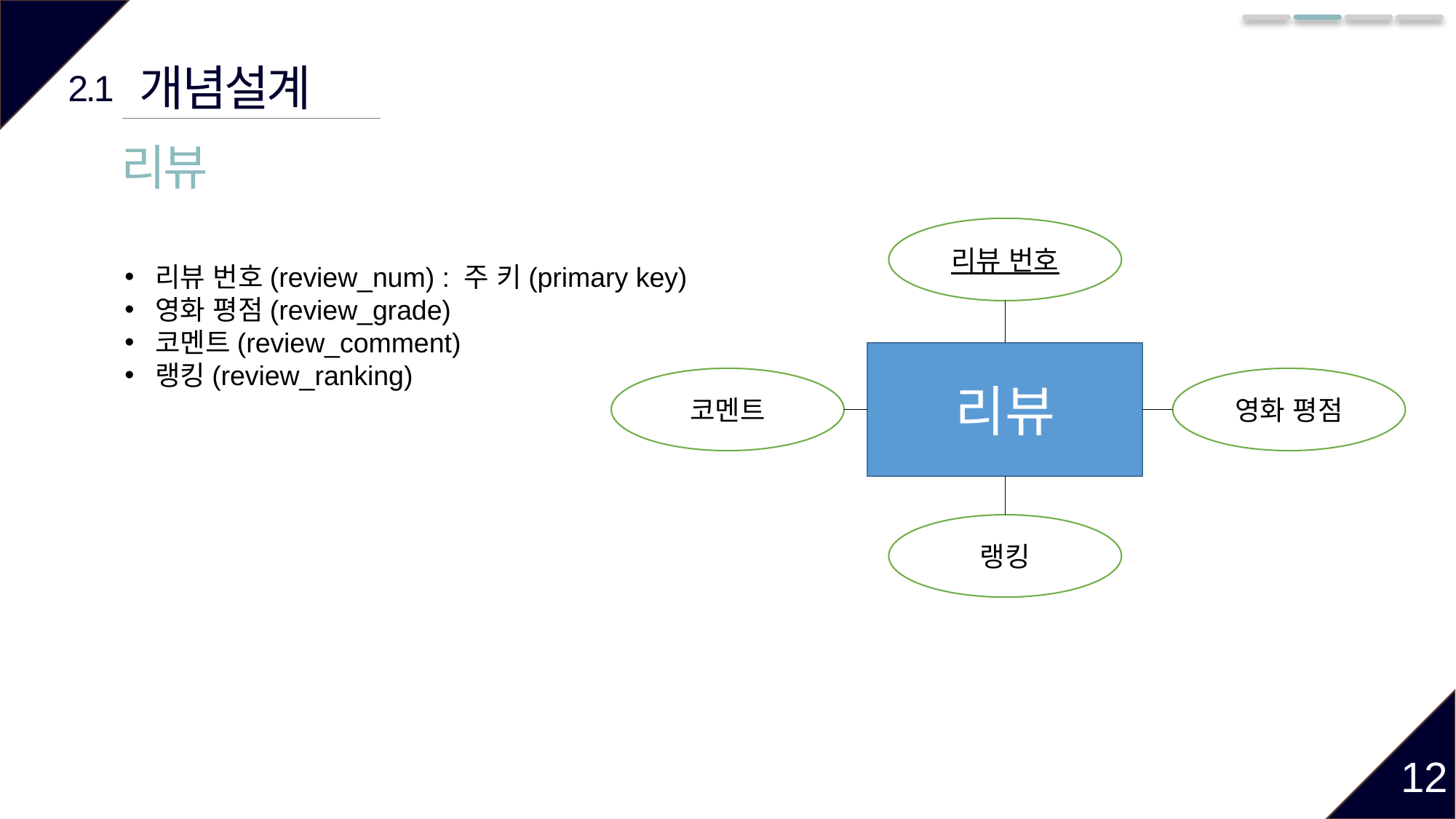

개념설계
2.1
리뷰
리뷰 번호
리뷰 번호(review_num) : 주 키(primary key)
영화 평점(review_grade)
코멘트(review_comment)
랭킹(review_ranking)
리뷰
코멘트
영화 평점
랭킹
12